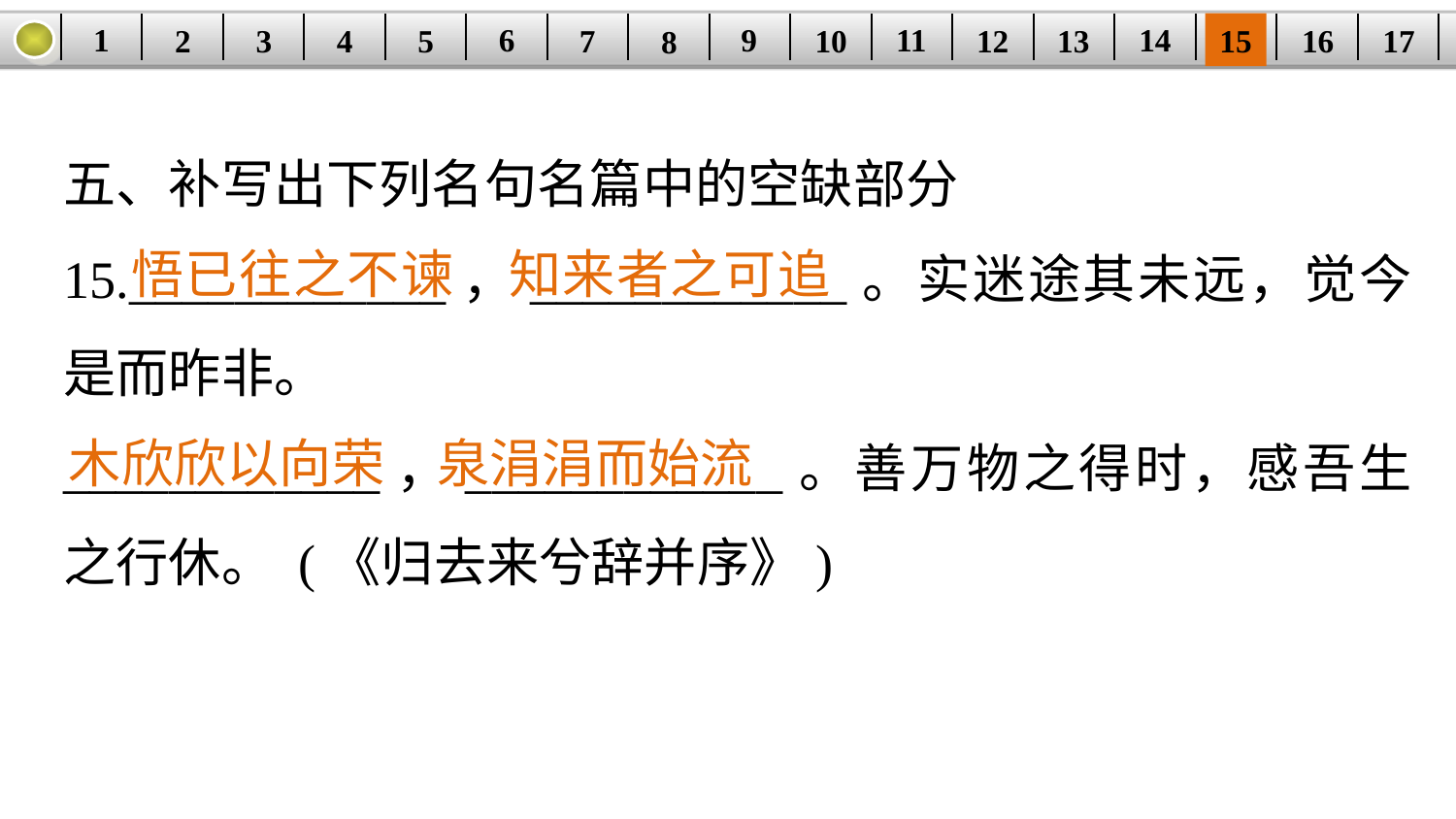

14
1
11
9
6
3
15
12
5
2
16
13
10
|  |  |  |  |  |  |  |  |  |  |  |  |  |  |  |  |  |
| --- | --- | --- | --- | --- | --- | --- | --- | --- | --- | --- | --- | --- | --- | --- | --- | --- |
7
4
17
8

五、补写出下列名句名篇中的空缺部分
15.____________，____________。实迷途其未远，觉今是而昨非。
____________，____________。善万物之得时，感吾生之行休。 (《归去来兮辞并序》)
悟已往之不谏　知来者之可追
木欣欣以向荣　泉涓涓而始流